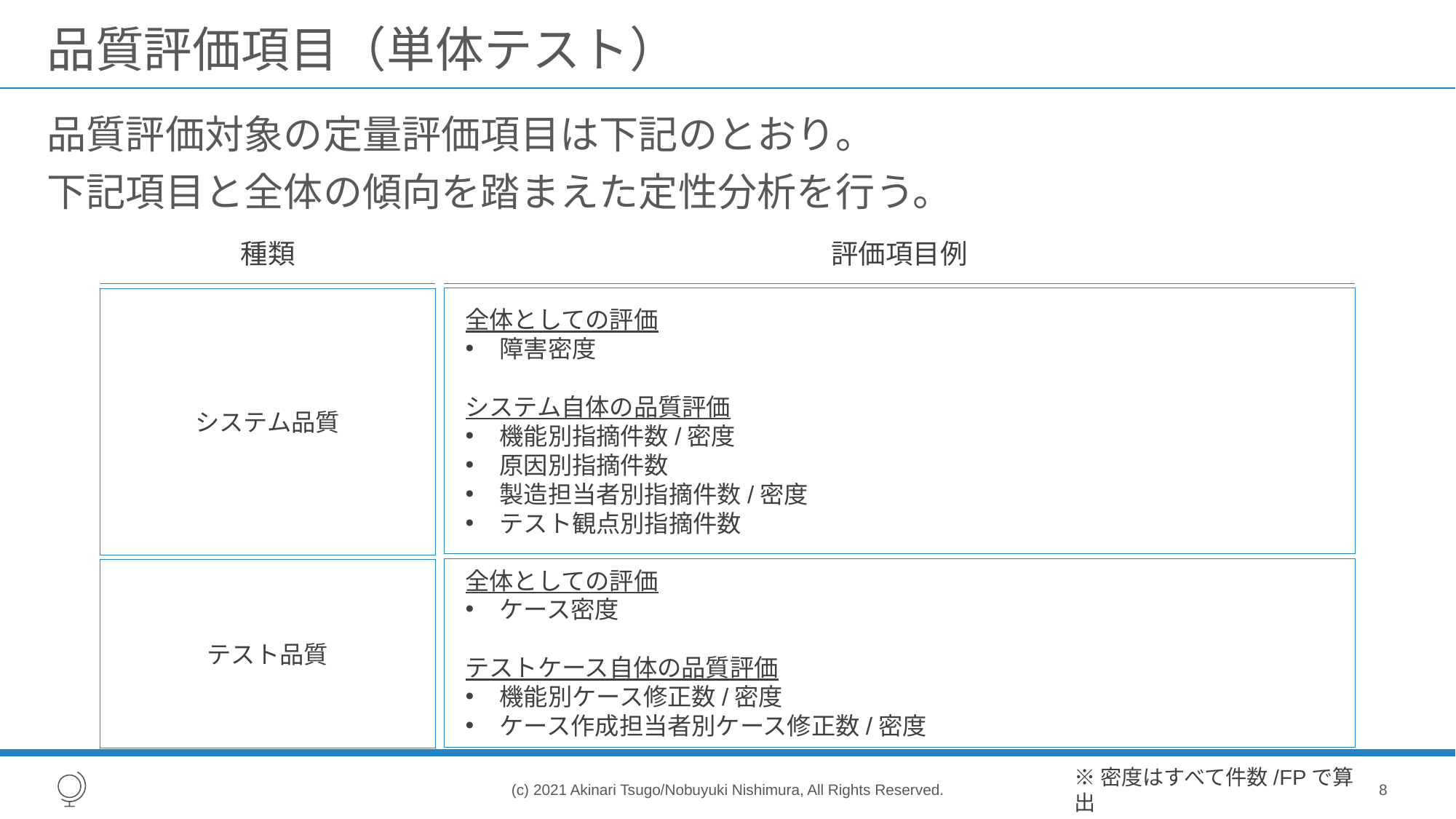

# 品質評価項目（単体テスト）
品質評価対象の定量評価項目は下記のとおり。
下記項目と全体の傾向を踏まえた定性分析を行う。
種類
評価項目例
全体としての評価
障害密度

システム自体の品質評価
機能別指摘件数/密度
原因別指摘件数
製造担当者別指摘件数/密度
テスト観点別指摘件数
システム品質
全体としての評価
ケース密度

テストケース自体の品質評価
機能別ケース修正数/密度
ケース作成担当者別ケース修正数/密度
テスト品質
※密度はすべて件数/FPで算出